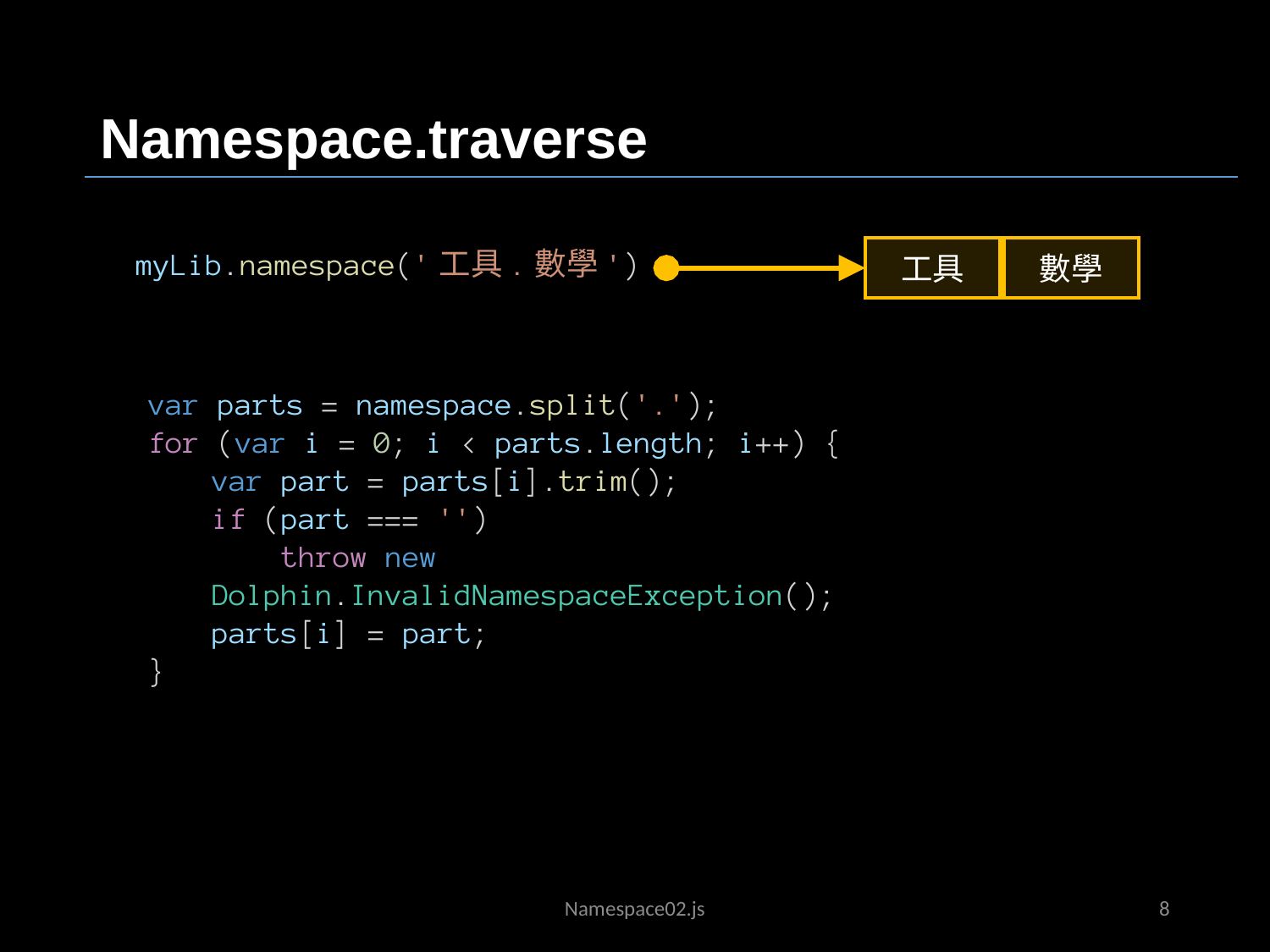

Namespace.traverse

myLib.namespace('工具.數學')
工具
數學
var parts = namespace.split('.');
for (var i = 0; i < parts.length; i++) {
var part = parts[i].trim();
if (part === '')
    throw new Dolphin.InvalidNamespaceException();
parts[i] = part;
}

JavaScriptObjects02.js
Namespace02.js
8